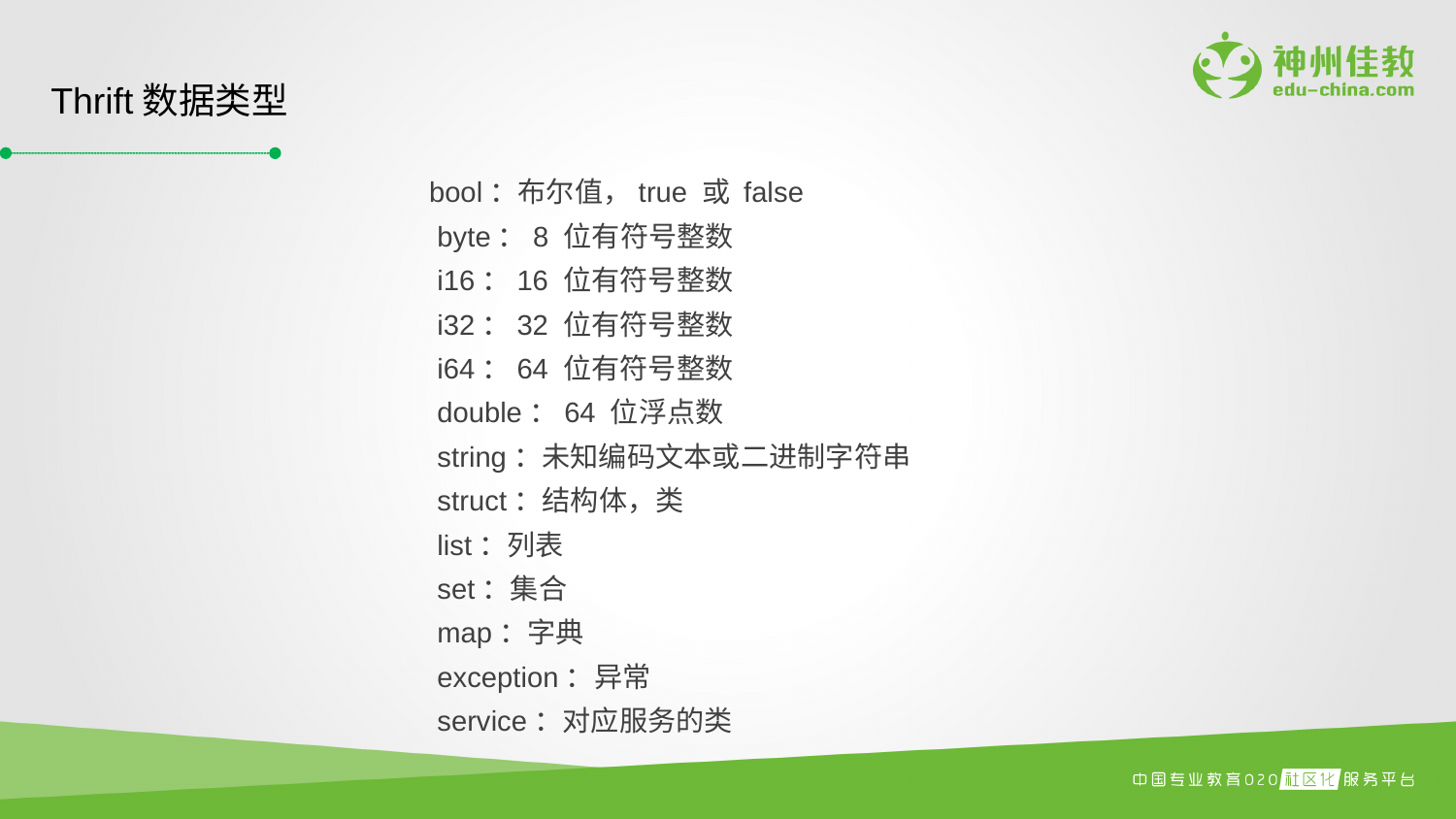

Thrift数据类型

       bool：布尔值，true 或 false
        byte：8 位有符号整数
        i16：16 位有符号整数
        i32：32 位有符号整数
        i64：64 位有符号整数
        double：64 位浮点数
        string：未知编码文本或二进制字符串
        struct：结构体，类
        list：列表
        set：集合
        map：字典
        exception：异常
        service：对应服务的类